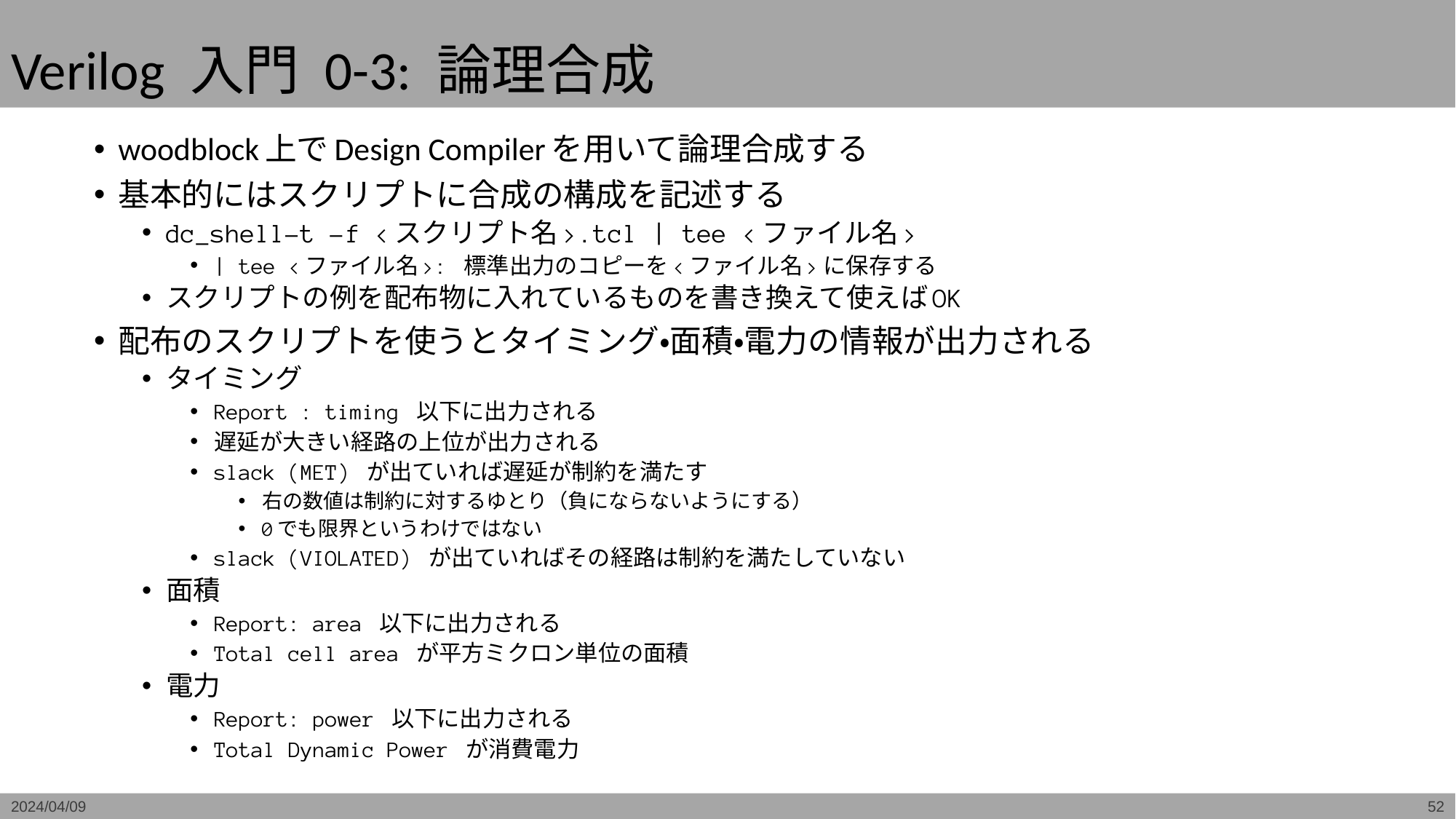

# Verilog 入門 0-3: 論理合成
woodblock上でDesign Compilerを用いて論理合成する
基本的にはスクリプトに合成の構成を記述する
dc_shell-t -f <スクリプト名>.tcl | tee <ファイル名>
| tee <ファイル名>: 標準出力のコピーを<ファイル名>に保存する
スクリプトの例を配布物に入れているものを書き換えて使えばOK
配布のスクリプトを使うとタイミング・面積・電力の情報が出力される
タイミング
Report : timing 以下に出力される
遅延が大きい経路の上位が出力される
slack (MET) が出ていれば遅延が制約を満たす
右の数値は制約に対するゆとり（負にならないようにする）
0でも限界というわけではない
slack (VIOLATED) が出ていればその経路は制約を満たしていない
面積
Report: area 以下に出力される
Total cell area が平方ミクロン単位の面積
電力
Report: power 以下に出力される
Total Dynamic Power が消費電力
2024/04/09
52